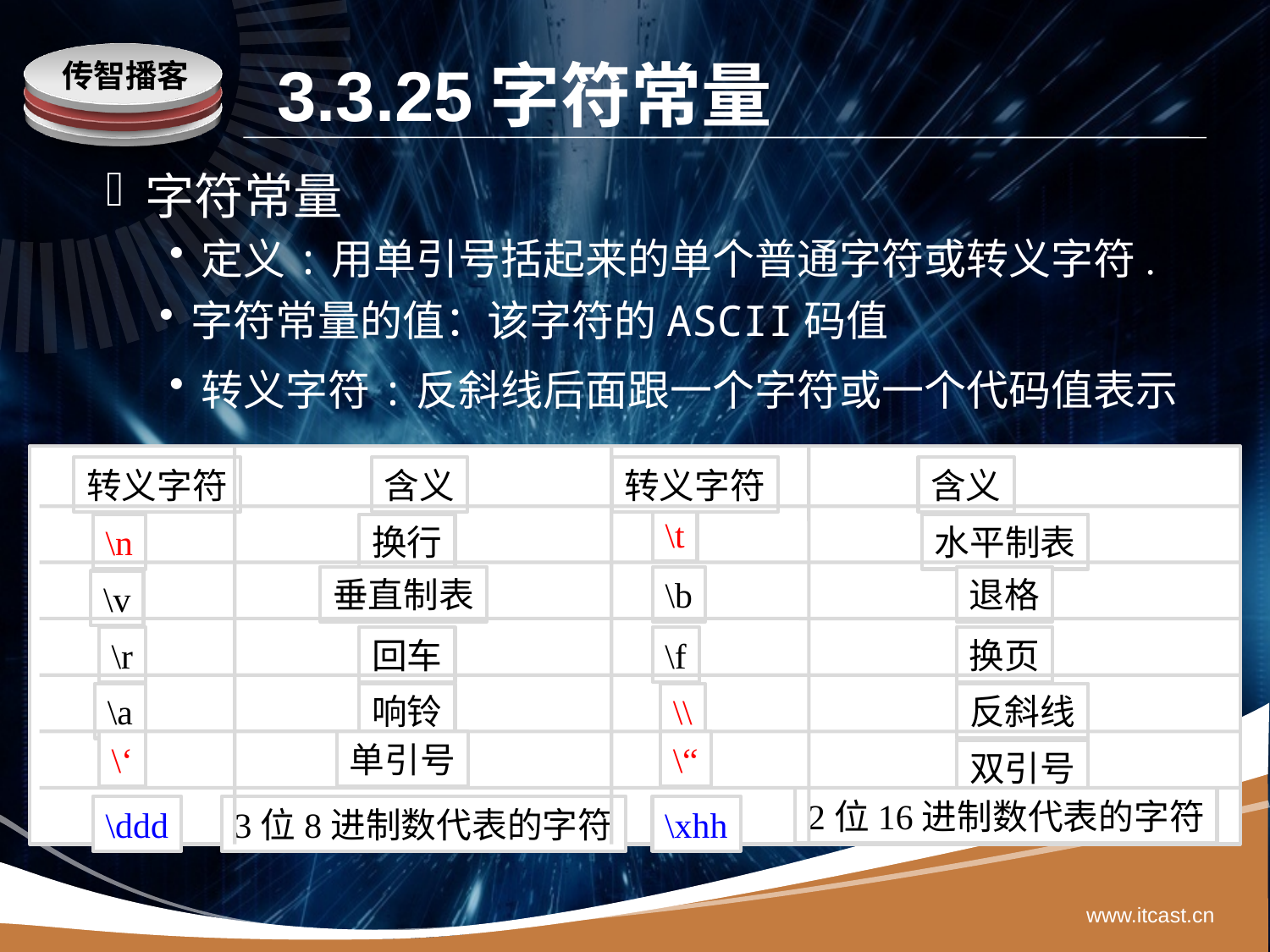

# 3.3.25字符常量
字符常量
定义:用单引号括起来的单个普通字符或转义字符.

字符常量的值：该字符的ASCII码值
转义字符:反斜线后面跟一个字符或一个代码值表示

转义字符
含义
转义字符
含义
\t
\n
换行
水平制表
垂直制表
\b
退格
\v
\r
回车
\f
换页
\a
响铃
\\
反斜线
\‘
单引号
\“
双引号
2位16进制数代表的字符
\ddd
3位8进制数代表的字符
\xhh

<

www.itcast.cn